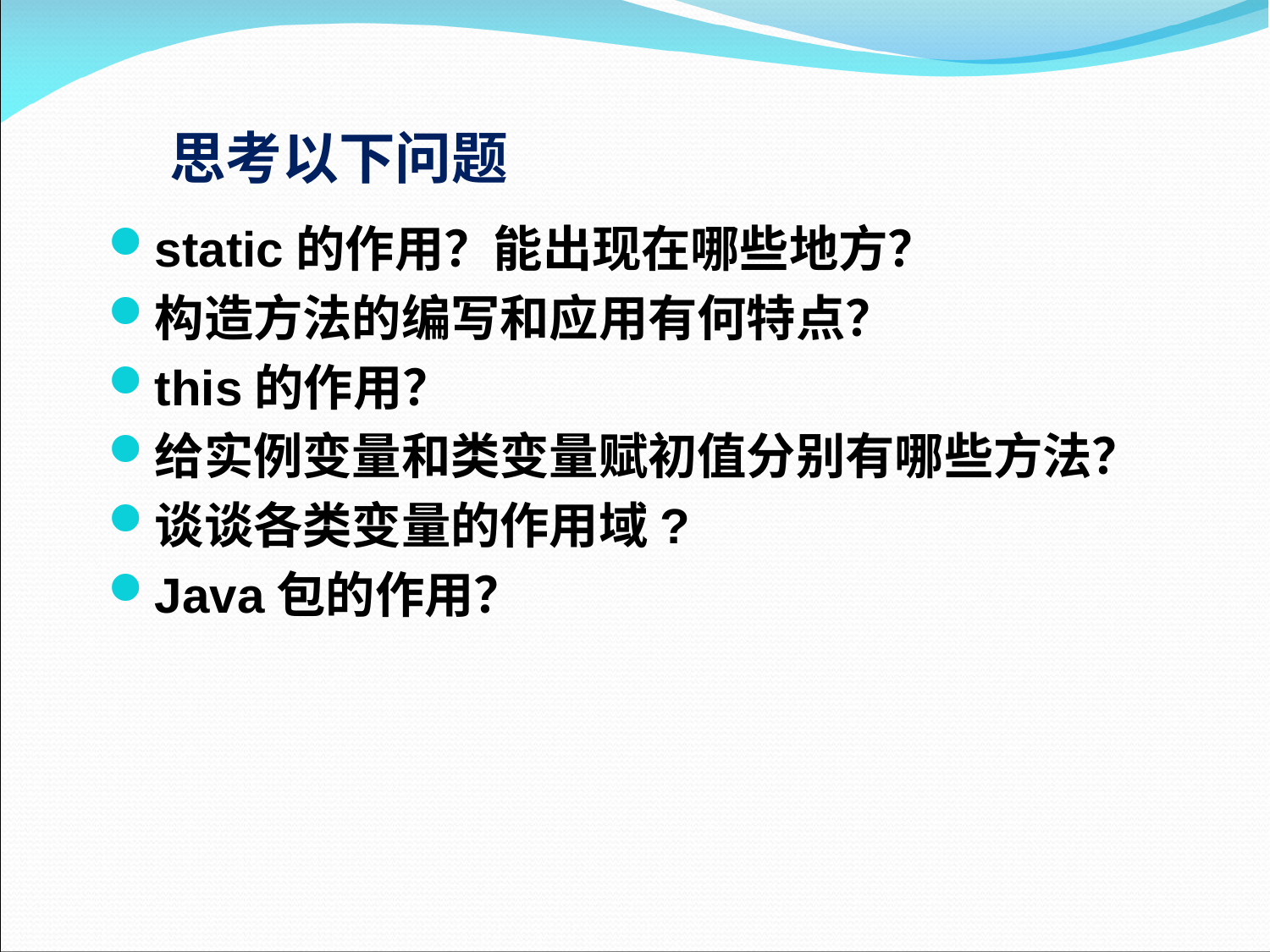

# 思考以下问题
static的作用？能出现在哪些地方？
构造方法的编写和应用有何特点？
this的作用？
给实例变量和类变量赋初值分别有哪些方法？
谈谈各类变量的作用域?
Java包的作用？